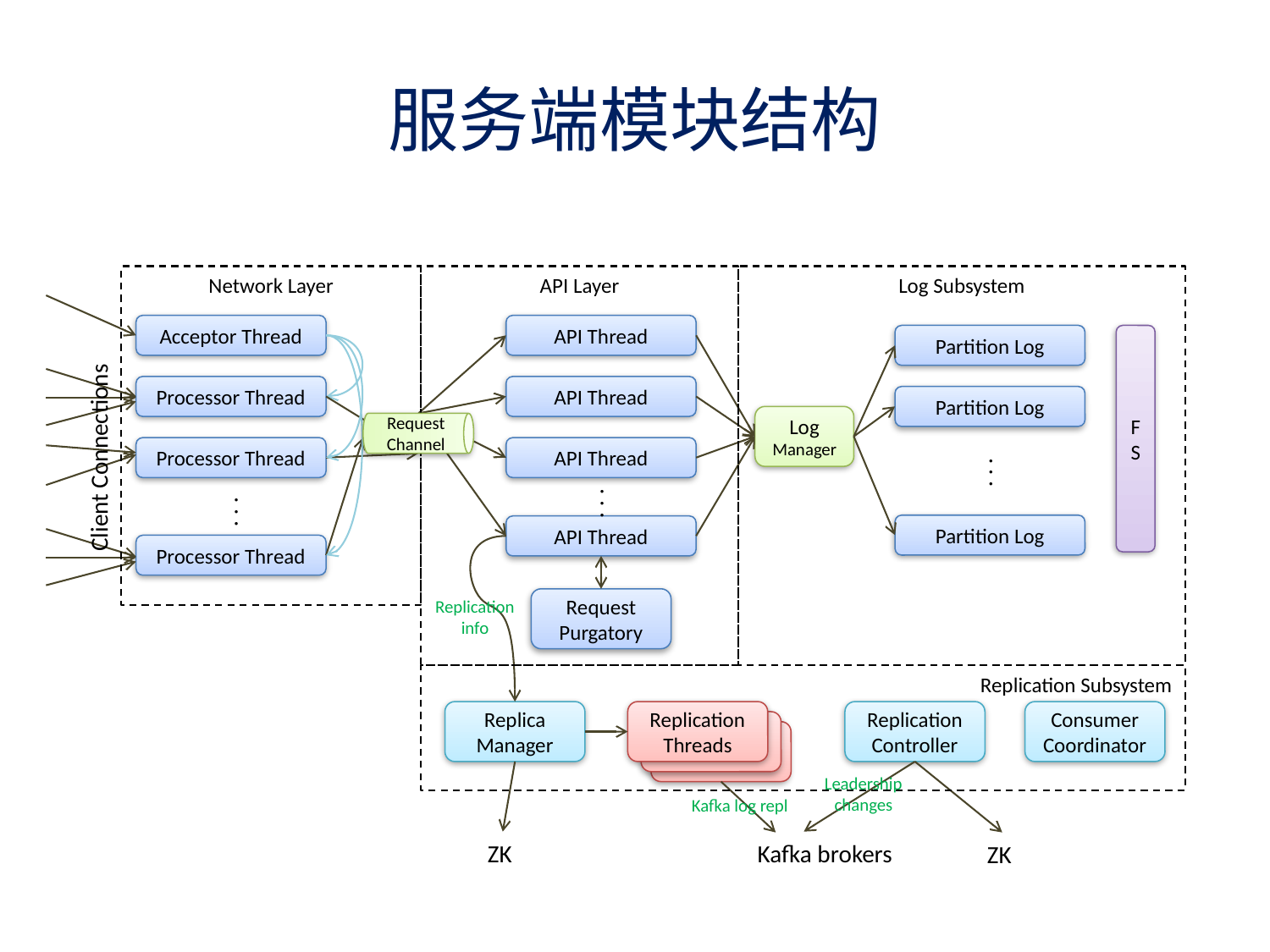

# 服务端模块结构
Network Layer
API Layer
Log Subsystem
Acceptor Thread
API Thread
Partition Log
FS
Client Connections
Processor Thread
API Thread
Request Channel
Partition Log
Log
Manager
Processor Thread
API Thread
. . .
. . .
. . .
Partition Log
API Thread
Processor Thread
Request Purgatory
Replication
info
Replication Subsystem
Consumer
Coordinator
Replica
Manager
Replication
Threads
Replication
Controller

Leadership changes
Kafka log repl
ZK
Kafka brokers
ZK